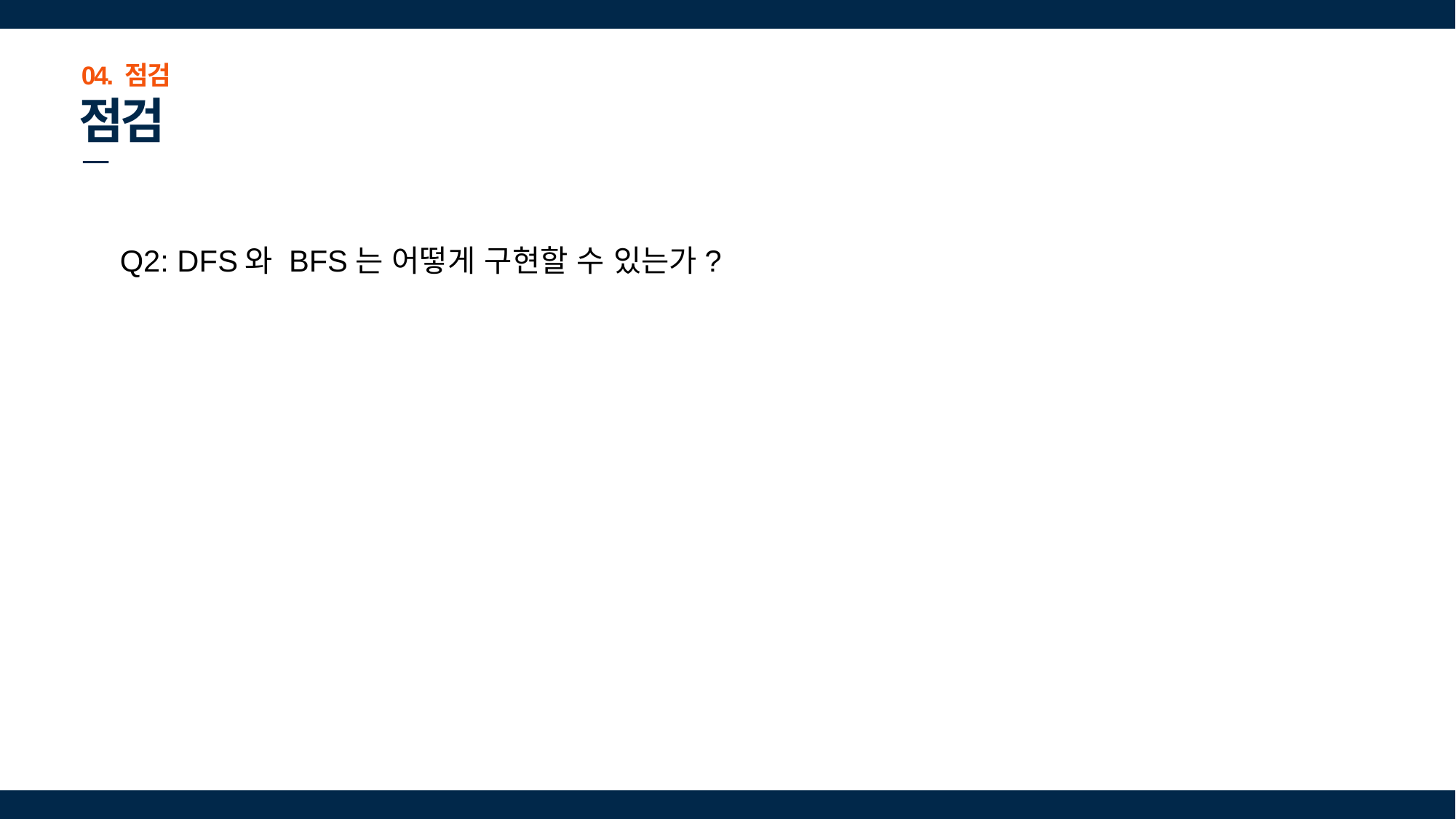

04. 점검
점검
Q2: DFS와 BFS는 어떻게 구현할 수 있는가?